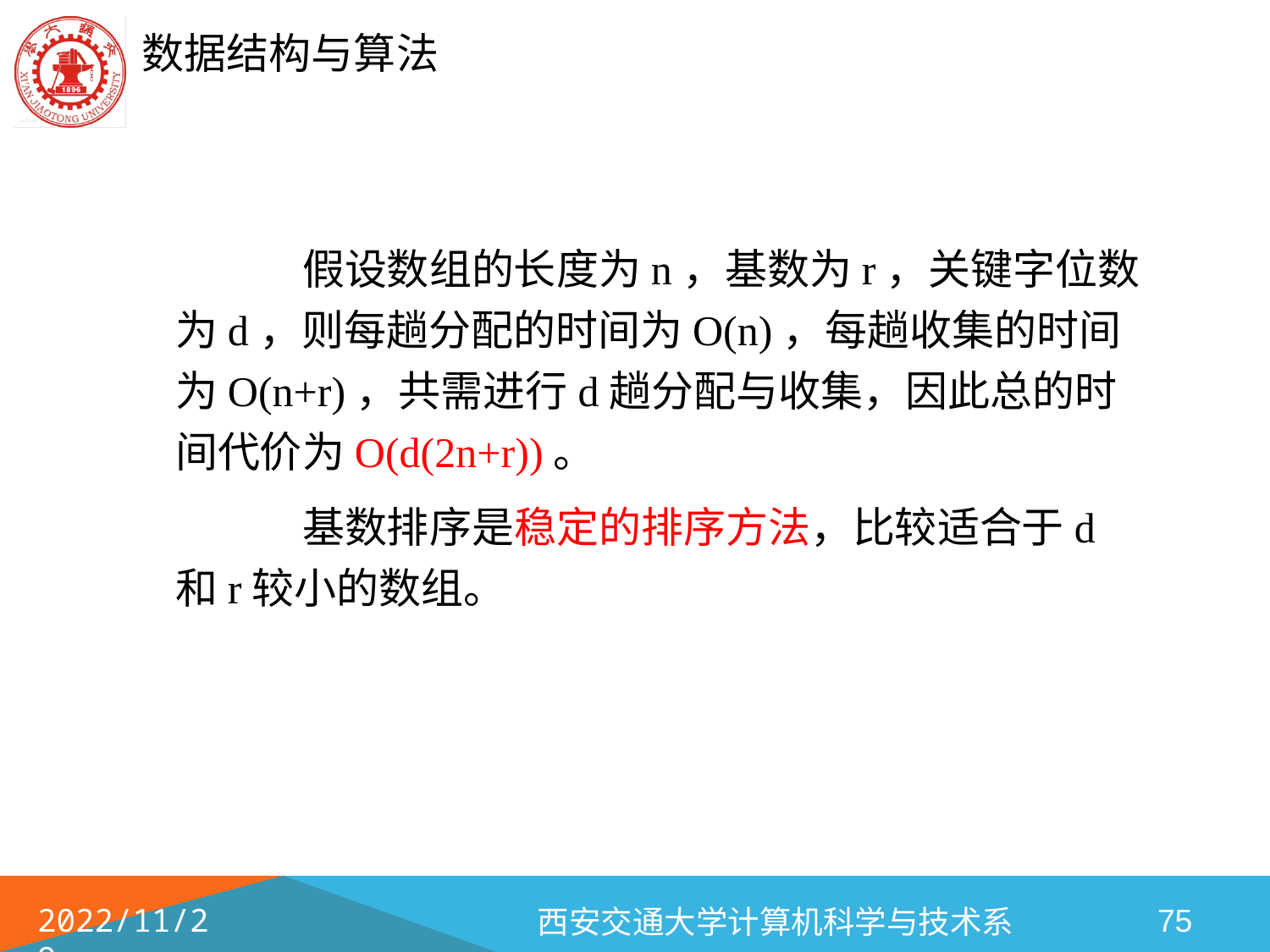

假设数组的长度为n，基数为r，关键字位数为d，则每趟分配的时间为O(n)，每趟收集的时间为O(n+r)，共需进行d趟分配与收集，因此总的时间代价为O(d(2n+r))。
		基数排序是稳定的排序方法，比较适合于d和r较小的数组。